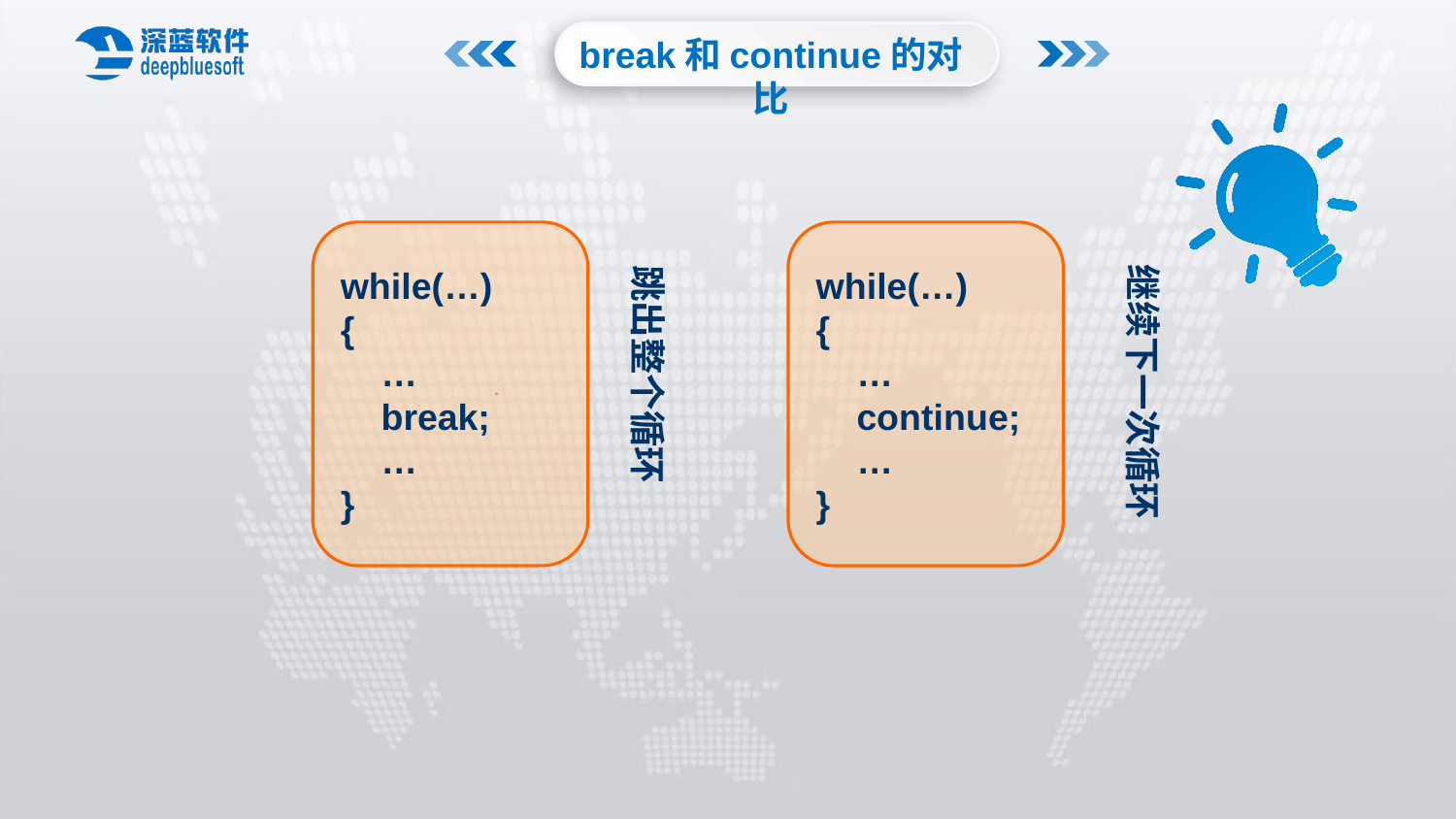

break和continue的对比

while(…)
{
    …
    break;
    …
}
while(…)
{
    …
    continue;
    …
}
继续下一次循环
跳出整个循环